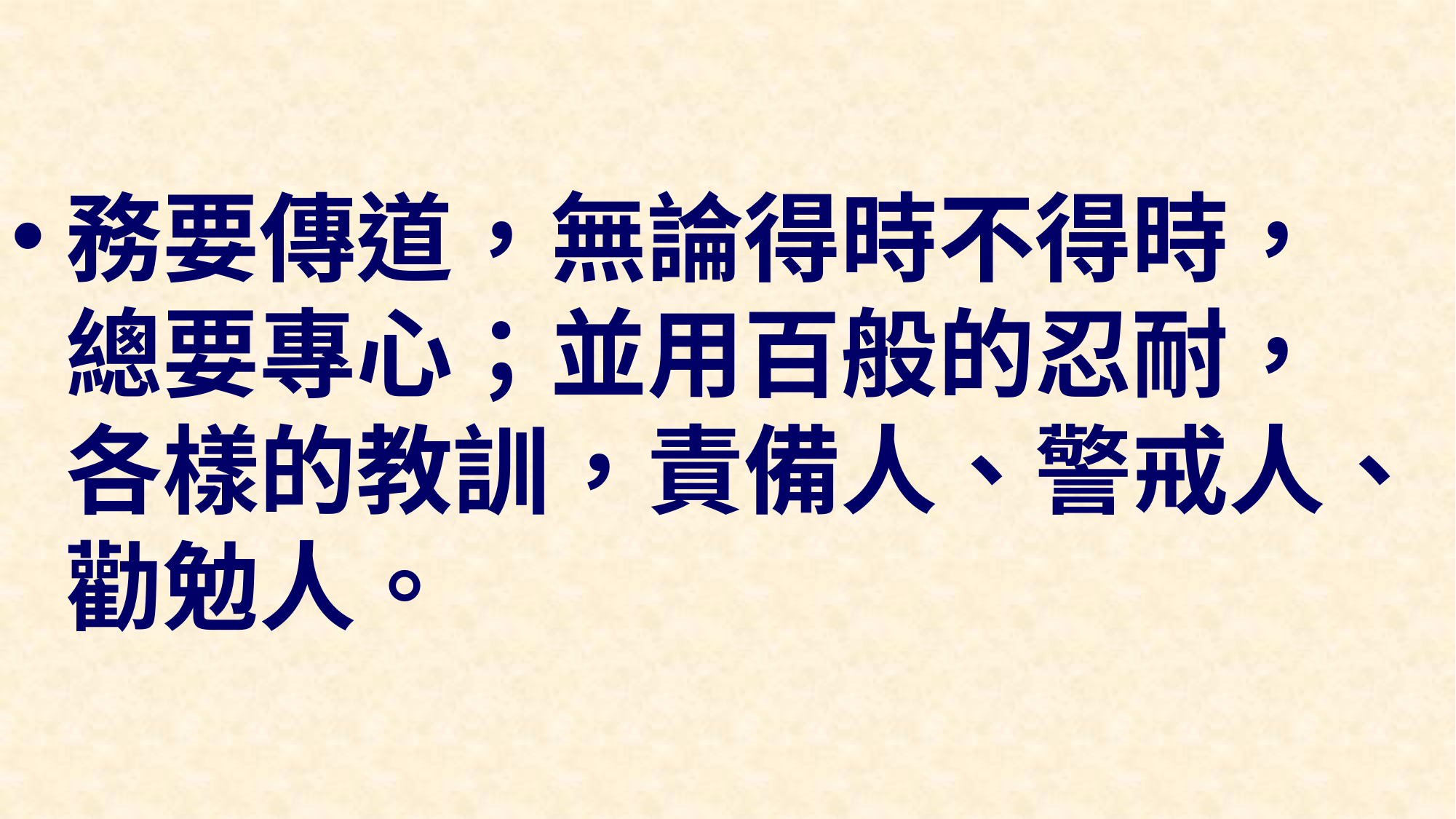

務要傳道，無論得時不得時，總要專心；並用百般的忍耐，各樣的教訓，責備人、警戒人、勸勉人。